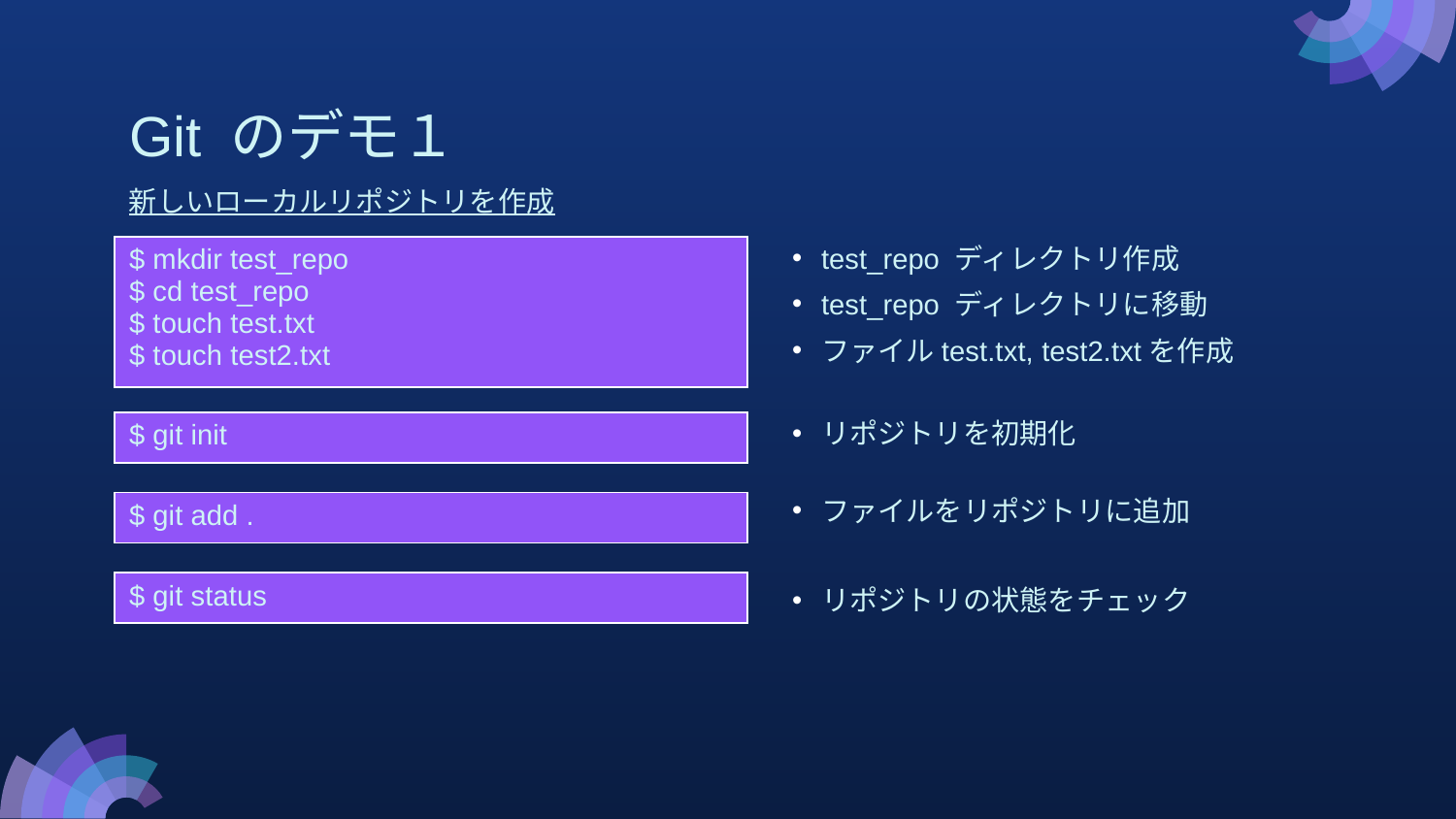

# Git のデモ１
新しいローカルリポジトリを作成
test_repo ディレクトリ作成
test_repo ディレクトリに移動
ファイルtest.txt, test2.txtを作成
| $ mkdir test\_repo $ cd test\_repo $ touch test.txt $ touch test2.txt |
| --- |
リポジトリを初期化
| $ git init |
| --- |
ファイルをリポジトリに追加
| $ git add . |
| --- |
| $ git status |
| --- |
リポジトリの状態をチェック